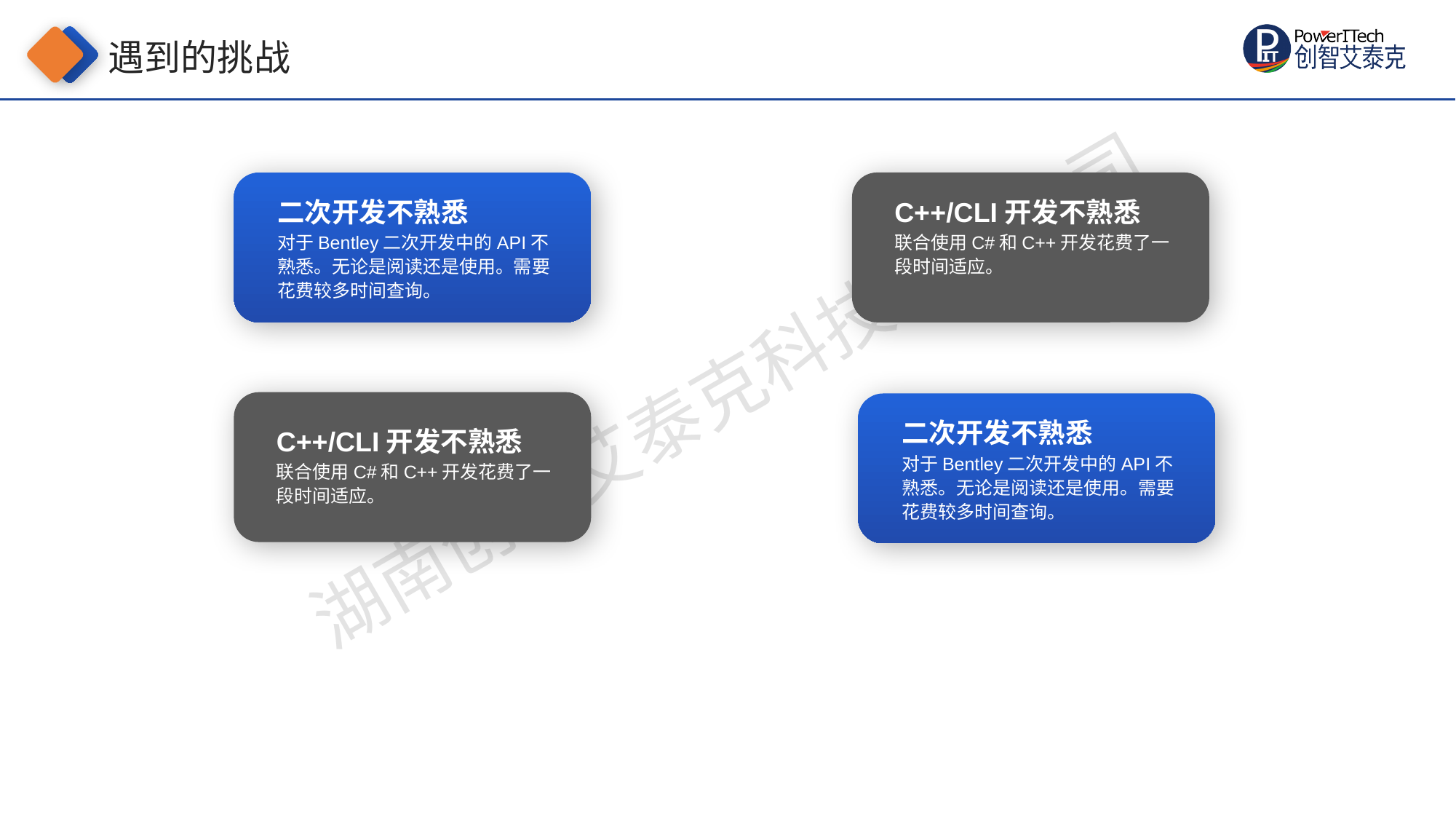

遇到的挑战

二次开发不熟悉
对于Bentley二次开发中的API不熟悉。无论是阅读还是使用。需要花费较多时间查询。
C++/CLI开发不熟悉
联合使用C#和C++开发花费了一段时间适应。

二次开发不熟悉
对于Bentley二次开发中的API不熟悉。无论是阅读还是使用。需要花费较多时间查询。
C++/CLI开发不熟悉
联合使用C#和C++开发花费了一段时间适应。